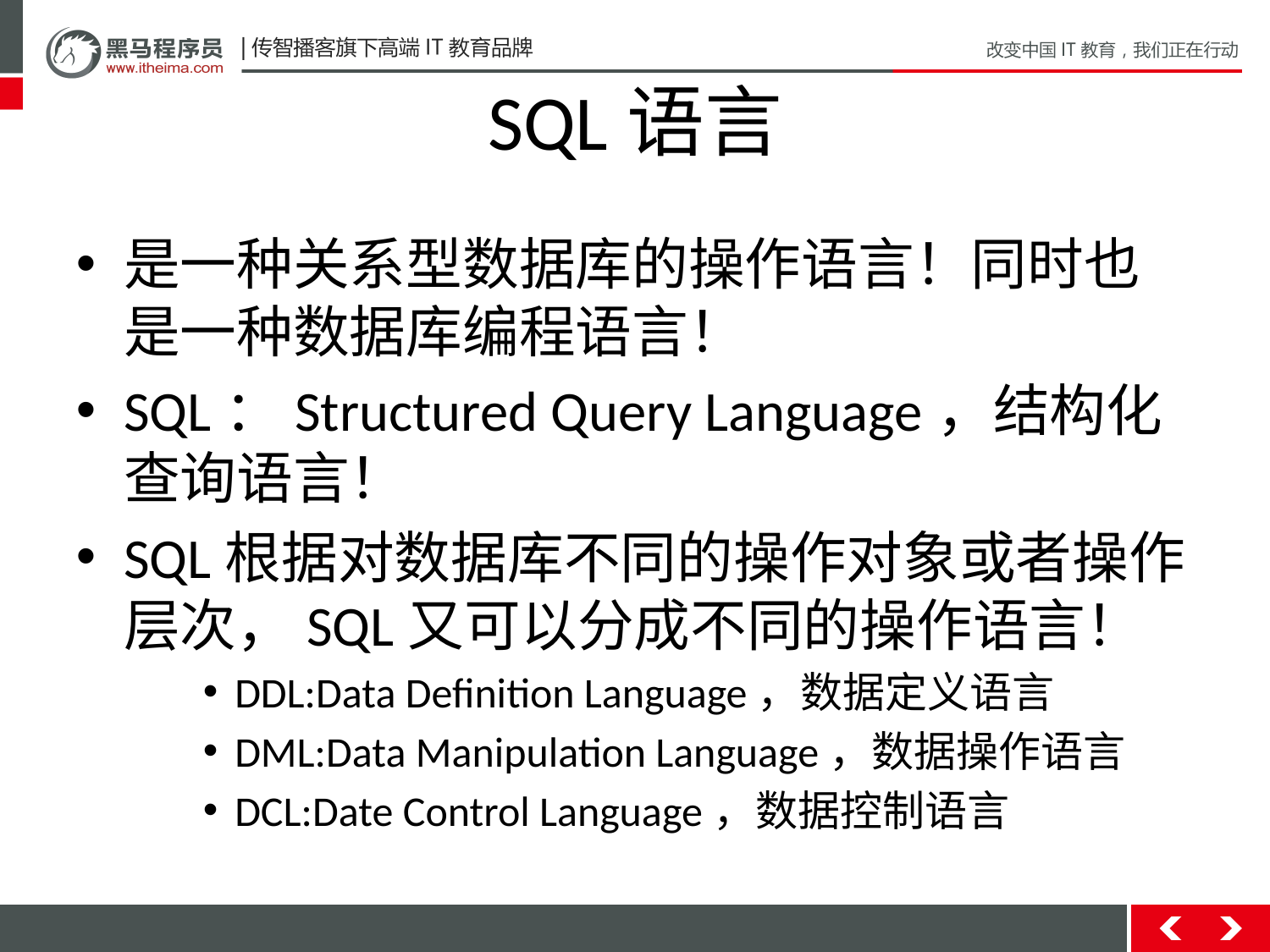

# SQL语言
是一种关系型数据库的操作语言！同时也是一种数据库编程语言！
SQL：Structured Query Language，结构化查询语言！
SQL根据对数据库不同的操作对象或者操作层次，SQL又可以分成不同的操作语言！
DDL:Data Definition Language，数据定义语言
DML:Data Manipulation Language，数据操作语言
DCL:Date Control Language，数据控制语言